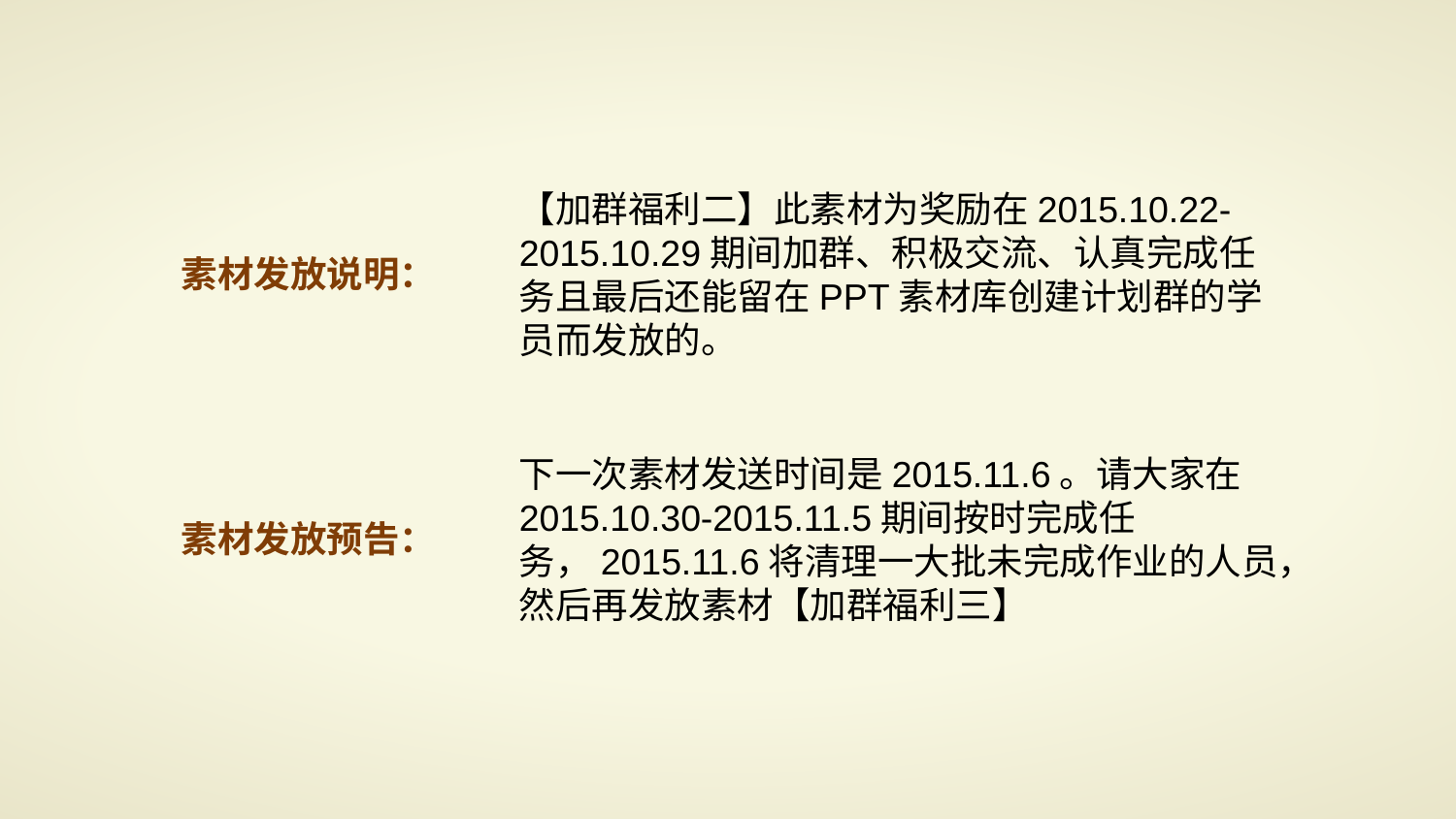

【加群福利二】此素材为奖励在2015.10.22-2015.10.29期间加群、积极交流、认真完成任务且最后还能留在PPT素材库创建计划群的学员而发放的。
素材发放说明：
下一次素材发送时间是2015.11.6。请大家在2015.10.30-2015.11.5期间按时完成任务，2015.11.6将清理一大批未完成作业的人员，然后再发放素材【加群福利三】
素材发放预告：